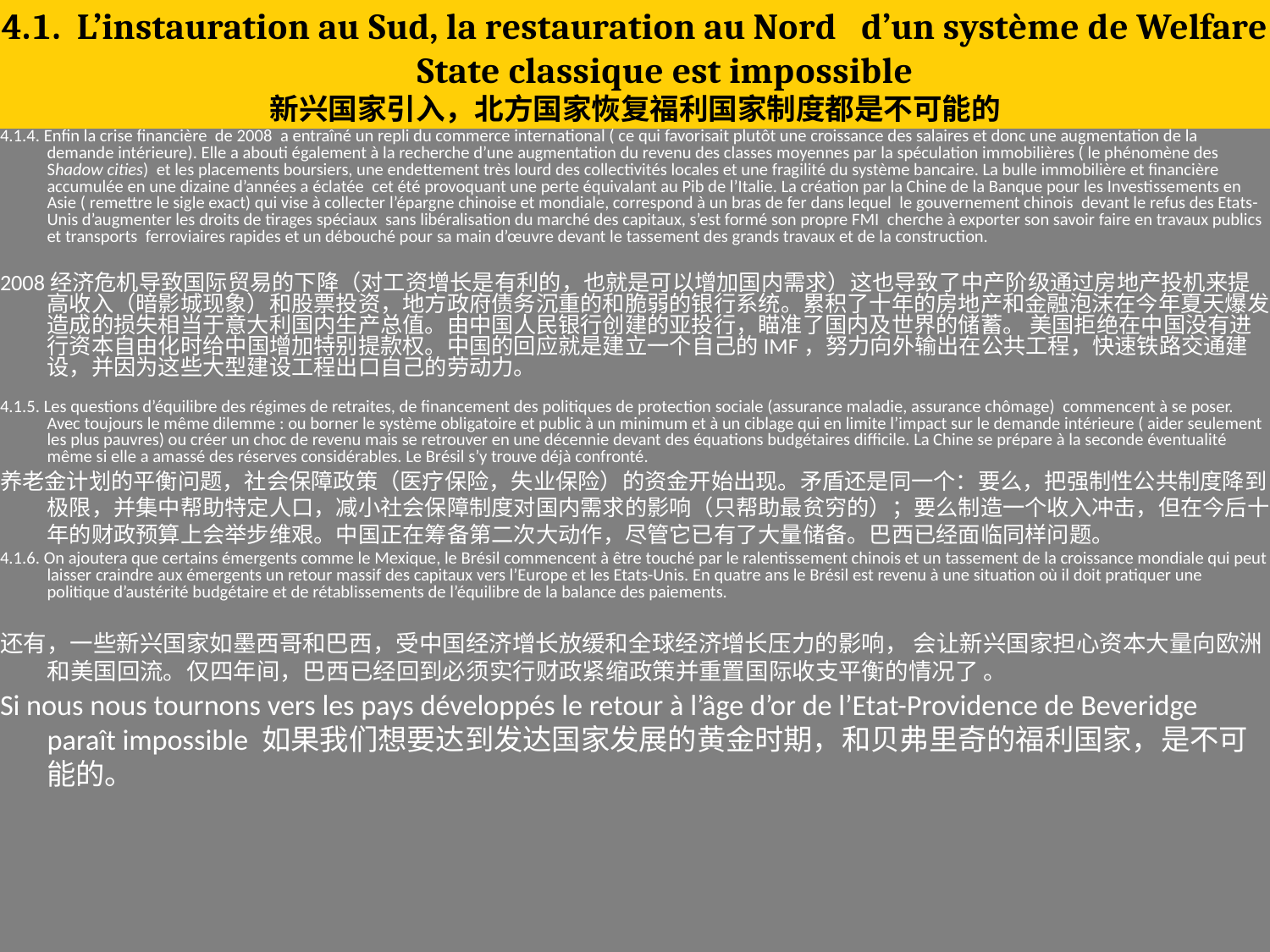

# 4.1.  L’instauration au Sud, la restauration au Nord   d’un système de Welfare State classique est impossible
新兴国家引入，北方国家恢复福利国家制度都是不可能的
4.1.4. Enfin la crise financière  de 2008  a entraîné un repli du commerce international ( ce qui favorisait plutôt une croissance des salaires et donc une augmentation de la demande intérieure). Elle a abouti également à la recherche d’une augmentation du revenu des classes moyennes par la spéculation immobilières ( le phénomène des Shadow cities)  et les placements boursiers, une endettement très lourd des collectivités locales et une fragilité du système bancaire. La bulle immobilière et financière accumulée en une dizaine d’années a éclatée  cet été provoquant une perte équivalant au Pib de l’Italie. La création par la Chine de la Banque pour les Investissements en Asie ( remettre le sigle exact) qui vise à collecter l’épargne chinoise et mondiale, correspond à un bras de fer dans lequel  le gouvernement chinois  devant le refus des Etats-Unis d’augmenter les droits de tirages spéciaux  sans libéralisation du marché des capitaux, s’est formé son propre FMI  cherche à exporter son savoir faire en travaux publics et transports  ferroviaires rapides et un débouché pour sa main d’œuvre devant le tassement des grands travaux et de la construction.

2008经济危机导致国际贸易的下降（对工资增长是有利的，也就是可以增加国内需求）这也导致了中产阶级通过房地产投机来提高收入（暗影城现象）和股票投资，地方政府债务沉重的和脆弱的银行系统。累积了十年的房地产和金融泡沫在今年夏天爆发造成的损失相当于意大利国内生产总值。由中国人民银行创建的亚投行，瞄准了国内及世界的储蓄。 美国拒绝在中国没有进行资本自由化时给中国增加特别提款权。中国的回应就是建立一个自己的IMF，努力向外输出在公共工程，快速铁路交通建设，并因为这些大型建设工程出口自己的劳动力。

4.1.5. Les questions d’équilibre des régimes de retraites, de financement des politiques de protection sociale (assurance maladie, assurance chômage)  commencent à se poser. Avec toujours le même dilemme : ou borner le système obligatoire et public à un minimum et à un ciblage qui en limite l’impact sur le demande intérieure ( aider seulement les plus pauvres) ou créer un choc de revenu mais se retrouver en une décennie devant des équations budgétaires difficile. La Chine se prépare à la seconde éventualité même si elle a amassé des réserves considérables. Le Brésil s’y trouve déjà confronté.
养老金计划的平衡问题，社会保障政策（医疗保险，失业保险）的资金开始出现。矛盾还是同一个：要么，把强制性公共制度降到极限，并集中帮助特定人口，减小社会保障制度对国内需求的影响（只帮助最贫穷的）；要么制造一个收入冲击，但在今后十年的财政预算上会举步维艰。中国正在筹备第二次大动作，尽管它已有了大量储备。巴西已经面临同样问题。
4.1.6. On ajoutera que certains émergents comme le Mexique, le Brésil commencent à être touché par le ralentissement chinois et un tassement de la croissance mondiale qui peut laisser craindre aux émergents un retour massif des capitaux vers l’Europe et les Etats-Unis. En quatre ans le Brésil est revenu à une situation où il doit pratiquer une politique d’austérité budgétaire et de rétablissements de l’équilibre de la balance des paiements.

还有，一些新兴国家如墨西哥和巴西，受中国经济增长放缓和全球经济增长压力的影响， 会让新兴国家担心资本大量向欧洲和美国回流。仅四年间，巴西已经回到必须实行财政紧缩政策并重置国际收支平衡的情况了 。
Si nous nous tournons vers les pays développés le retour à l’âge d’or de l’Etat-Providence de Beveridge  paraît impossible 如果我们想要达到发达国家发展的黄金时期，和贝弗里奇的福利国家，是不可能的。